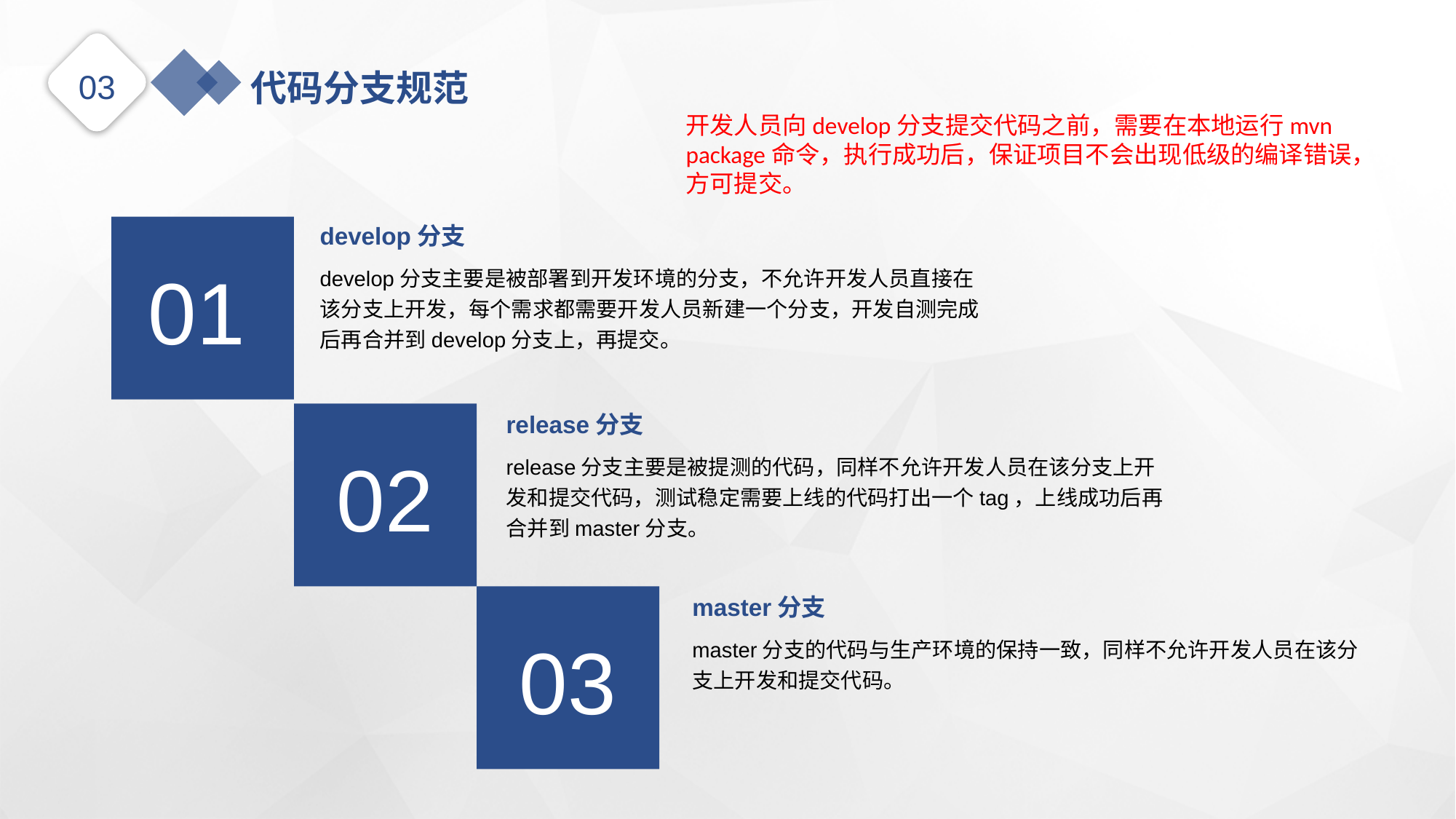

03

代码分支规范
开发人员向develop分支提交代码之前，需要在本地运行mvn package命令，执行成功后，保证项目不会出现低级的编译错误，方可提交。
develop分支

01
develop分支主要是被部署到开发环境的分支，不允许开发人员直接在该分支上开发，每个需求都需要开发人员新建一个分支，开发自测完成后再合并到develop分支上，再提交。

release分支
02
release分支主要是被提测的代码，同样不允许开发人员在该分支上开发和提交代码，测试稳定需要上线的代码打出一个tag，上线成功后再合并到master分支。

master分支
03
master分支的代码与生产环境的保持一致，同样不允许开发人员在该分支上开发和提交代码。